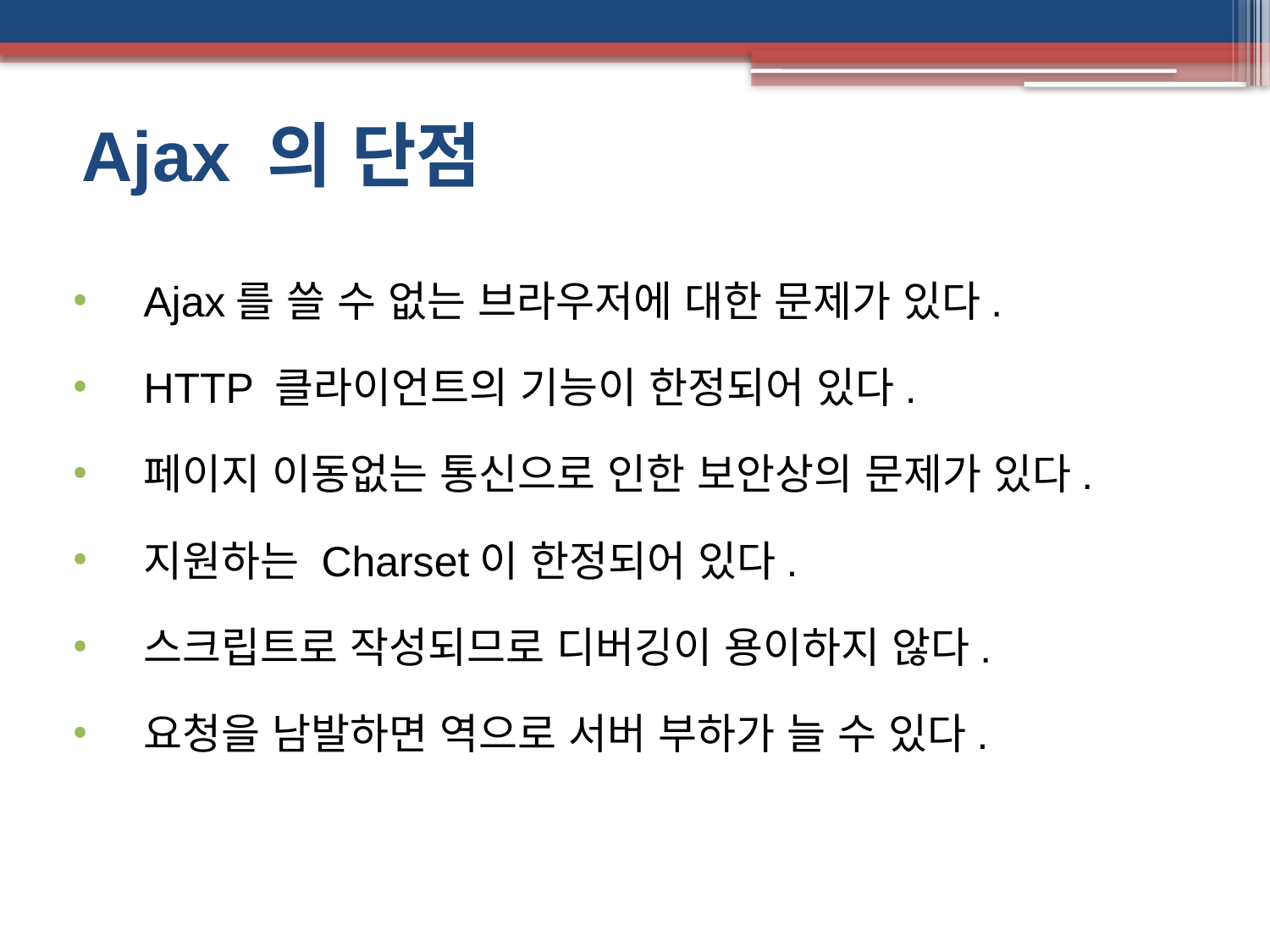

# Ajax 의 단점
Ajax를 쓸 수 없는 브라우저에 대한 문제가 있다.
HTTP 클라이언트의 기능이 한정되어 있다.
페이지 이동없는 통신으로 인한 보안상의 문제가 있다.
지원하는 Charset이 한정되어 있다.
스크립트로 작성되므로 디버깅이 용이하지 않다.
요청을 남발하면 역으로 서버 부하가 늘 수 있다.